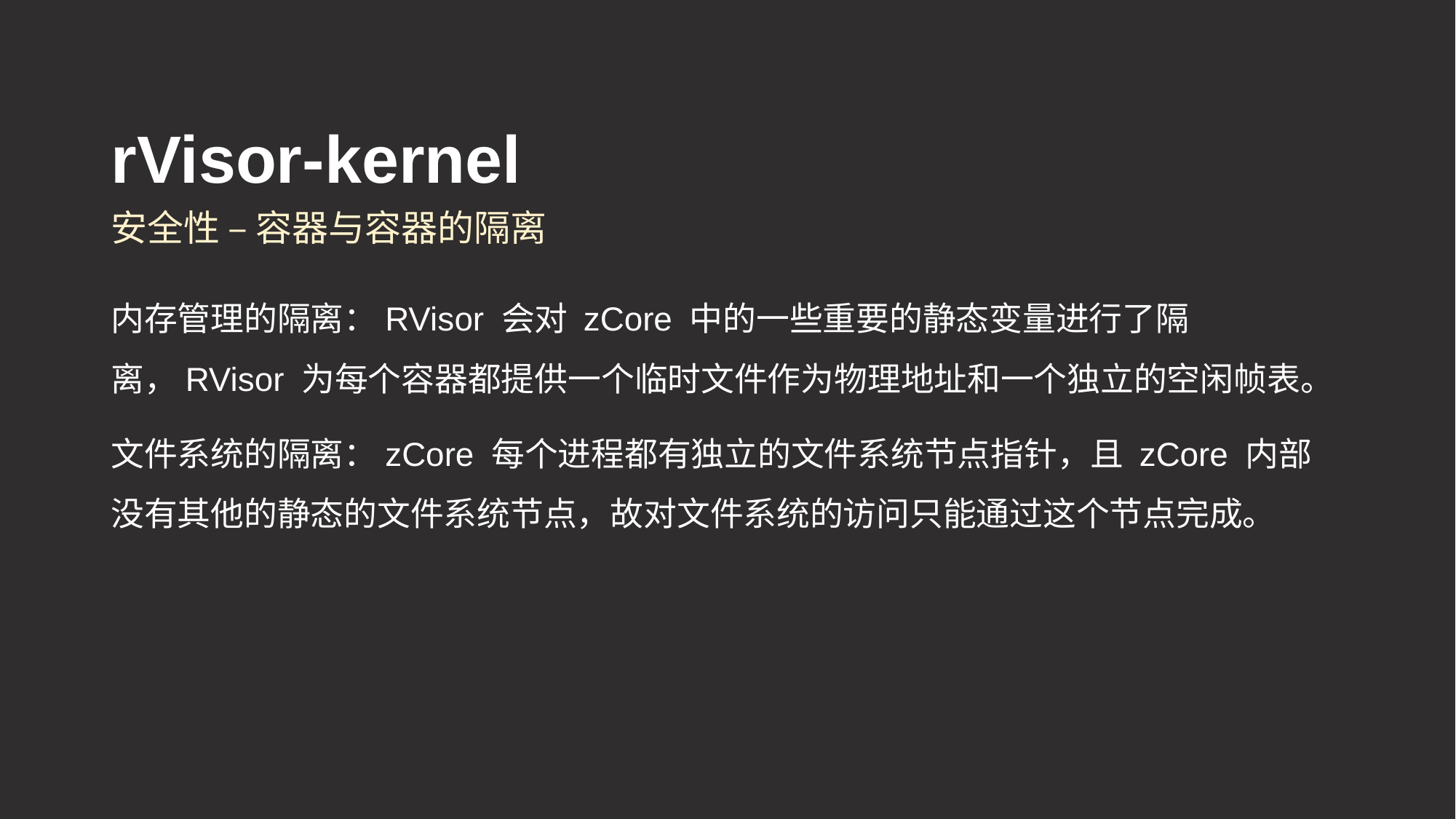

# rVisor-kernel
安全性 – 容器与容器的隔离
内存管理的隔离：RVisor 会对 zCore 中的一些重要的静态变量进行了隔离，RVisor 为每个容器都提供一个临时文件作为物理地址和一个独立的空闲帧表。
文件系统的隔离：zCore 每个进程都有独立的文件系统节点指针，且 zCore 内部没有其他的静态的文件系统节点，故对文件系统的访问只能通过这个节点完成。